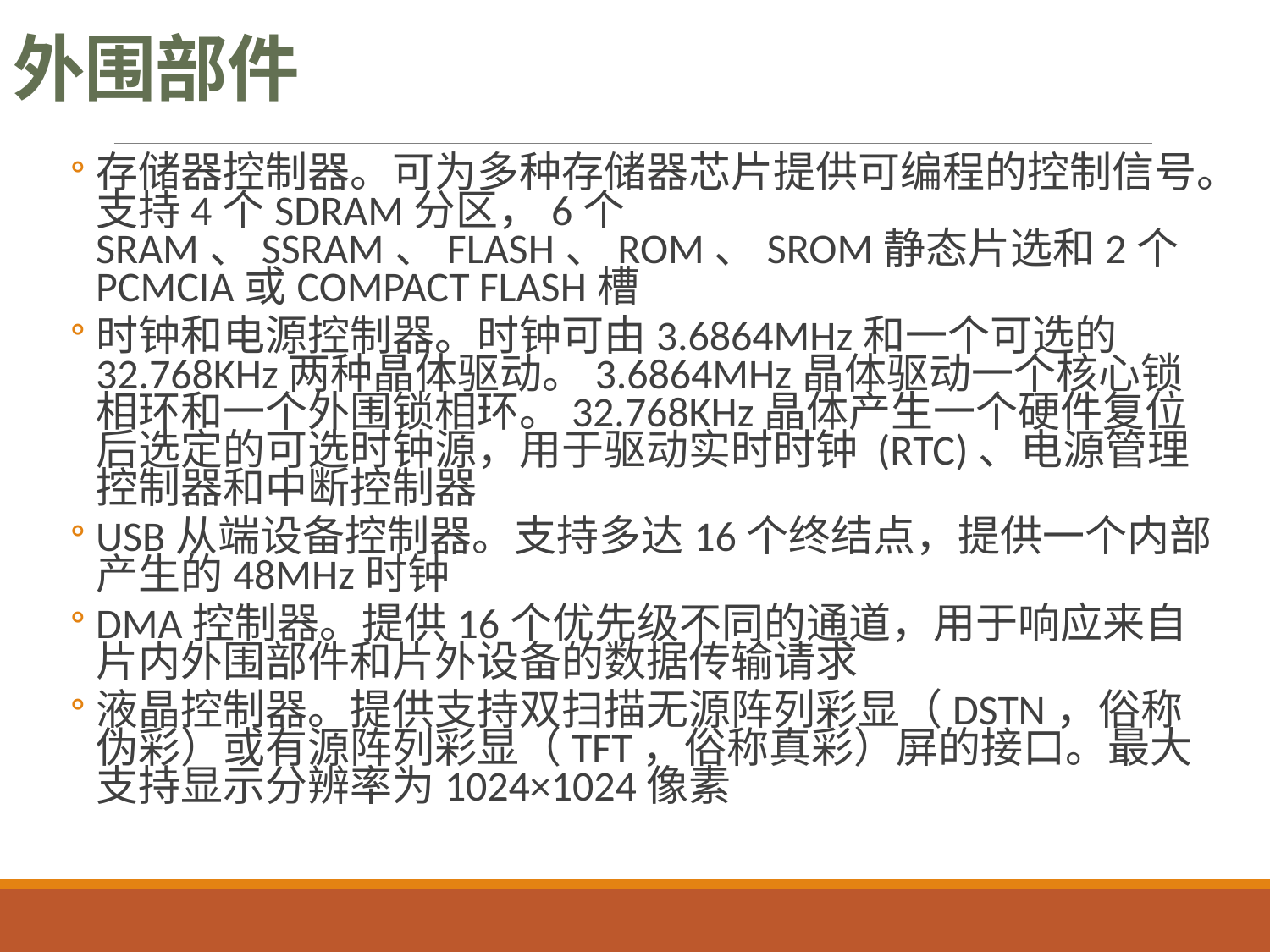

# 外围部件
存储器控制器。可为多种存储器芯片提供可编程的控制信号。支持4个SDRAM分区，6个SRAM、SSRAM、FLASH、ROM、SROM静态片选和2个PCMCIA或COMPACT FLASH槽
时钟和电源控制器。时钟可由3.6864MHz和一个可选的32.768KHz两种晶体驱动。3.6864MHz晶体驱动一个核心锁相环和一个外围锁相环。32.768KHz晶体产生一个硬件复位后选定的可选时钟源，用于驱动实时时钟 (RTC)、电源管理控制器和中断控制器
USB从端设备控制器。支持多达16个终结点，提供一个内部产生的48MHz时钟
DMA控制器。提供16个优先级不同的通道，用于响应来自片内外围部件和片外设备的数据传输请求
液晶控制器。提供支持双扫描无源阵列彩显（DSTN，俗称伪彩）或有源阵列彩显（TFT，俗称真彩）屏的接口。最大支持显示分辨率为1024×1024像素